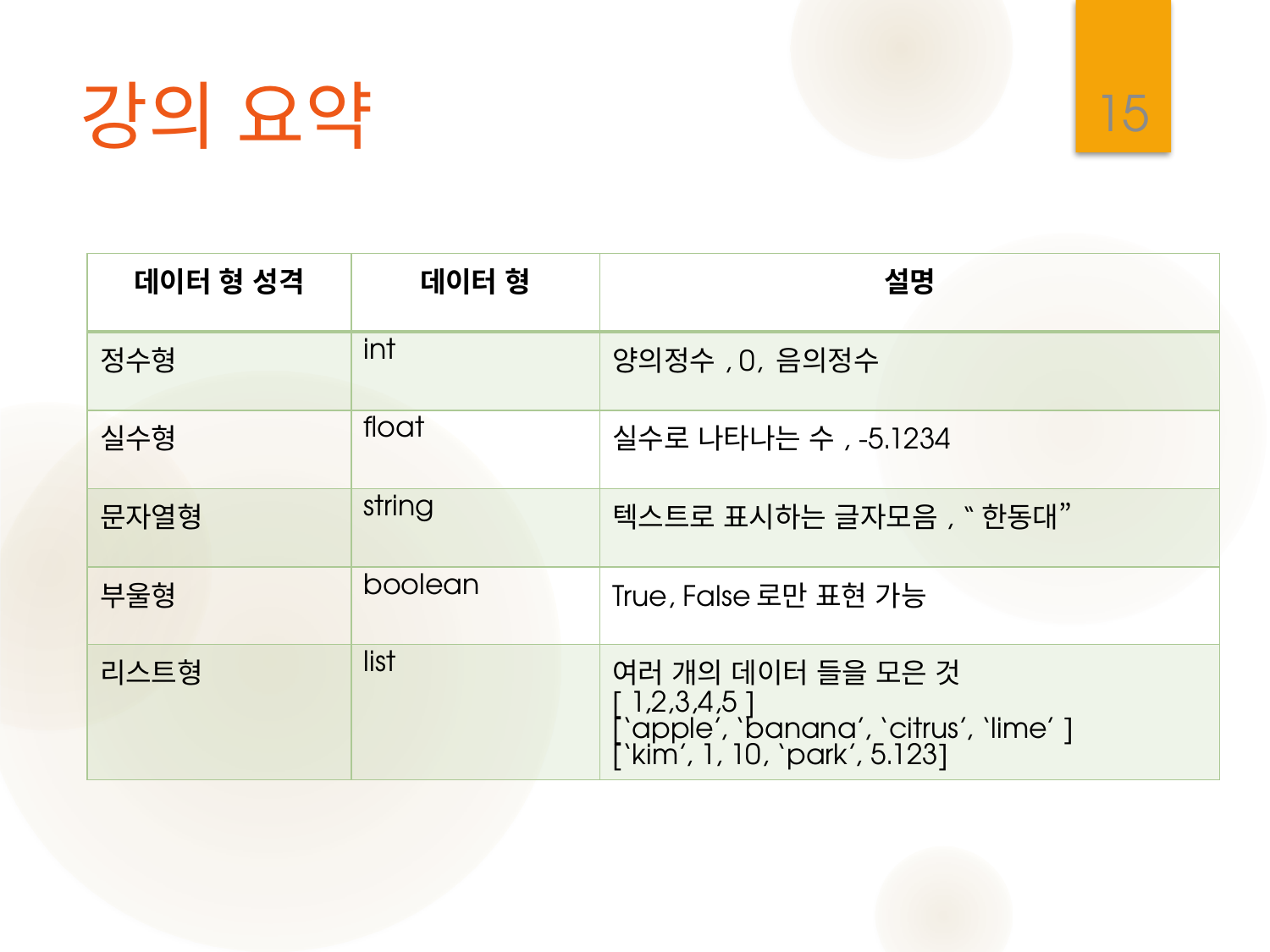

15
# 강의 요약
| 데이터 형 성격 | 데이터 형 | 설명 |
| --- | --- | --- |
| 정수형 | int | 양의정수, 0, 음의정수 |
| 실수형 | float | 실수로 나타나는 수, -5.1234 |
| 문자열형 | string | 텍스트로 표시하는 글자모음, “한동대” |
| 부울형 | boolean | True, False로만 표현 가능 |
| 리스트형 | list | 여러 개의 데이터 들을 모은 것 [ 1,2,3,4,5 ] [‘apple’, ‘banana’, ‘citrus’, ‘lime’ ] [‘kim’, 1, 10, ‘park’, 5.123] |